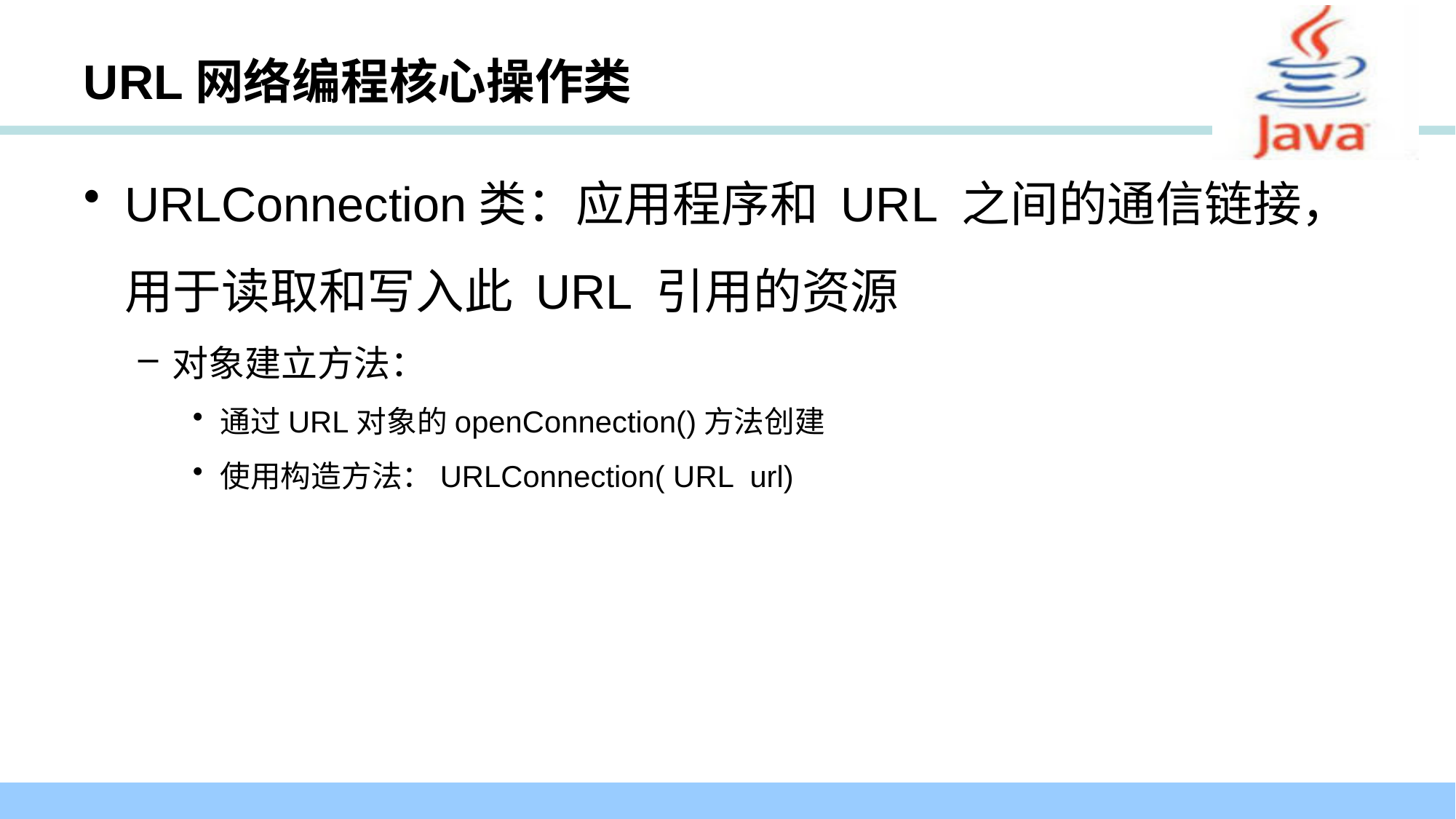

# URL网络编程核心操作类
URLConnection类：应用程序和 URL 之间的通信链接，用于读取和写入此 URL 引用的资源
对象建立方法：
通过URL对象的openConnection()方法创建
使用构造方法：URLConnection( URL  url)